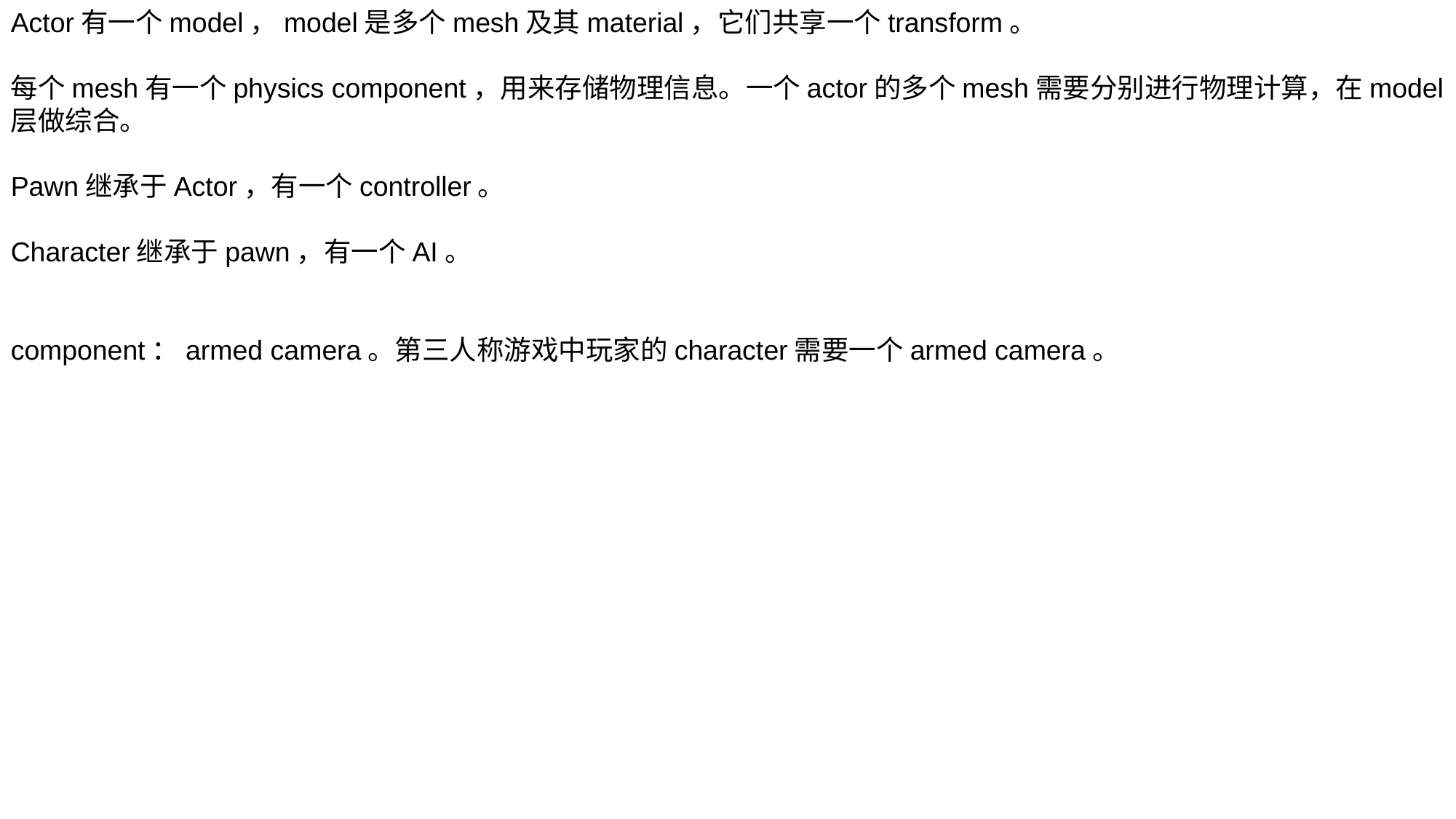

Actor有一个model，model是多个mesh及其material，它们共享一个transform。

每个mesh有一个physics component，用来存储物理信息。一个actor的多个mesh需要分别进行物理计算，在model层做综合。

Pawn继承于Actor，有一个controller。

Character继承于pawn，有一个AI。

component：armed camera。第三人称游戏中玩家的character需要一个armed camera。